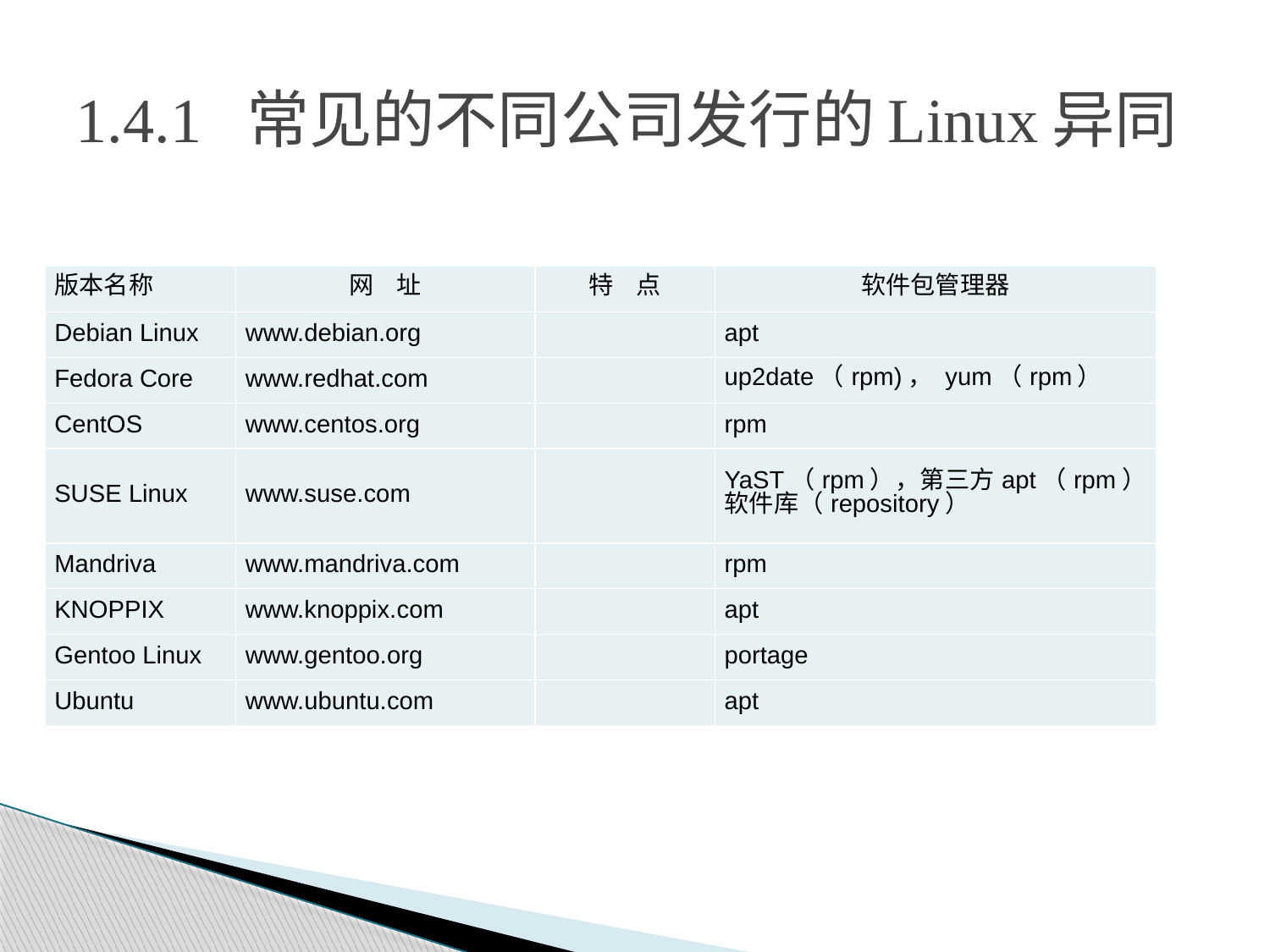

# 1.4.1  常见的不同公司发行的Linux异同
| 版本名称 | 网 址 | 特 点 | 软件包管理器 |
| --- | --- | --- | --- |
| Debian Linux | www.debian.org |  | apt |
| Fedora Core | www.redhat.com |  | up2date（rpm)， yum（rpm） |
| CentOS | www.centos.org |  | rpm |
| SUSE Linux | www.suse.com |  | YaST（rpm），第三方apt（rpm）软件库（repository） |
| Mandriva | www.mandriva.com |  | rpm |
| KNOPPIX | www.knoppix.com |  | apt |
| Gentoo Linux | www.gentoo.org |  | portage |
| Ubuntu | www.ubuntu.com |  | apt |